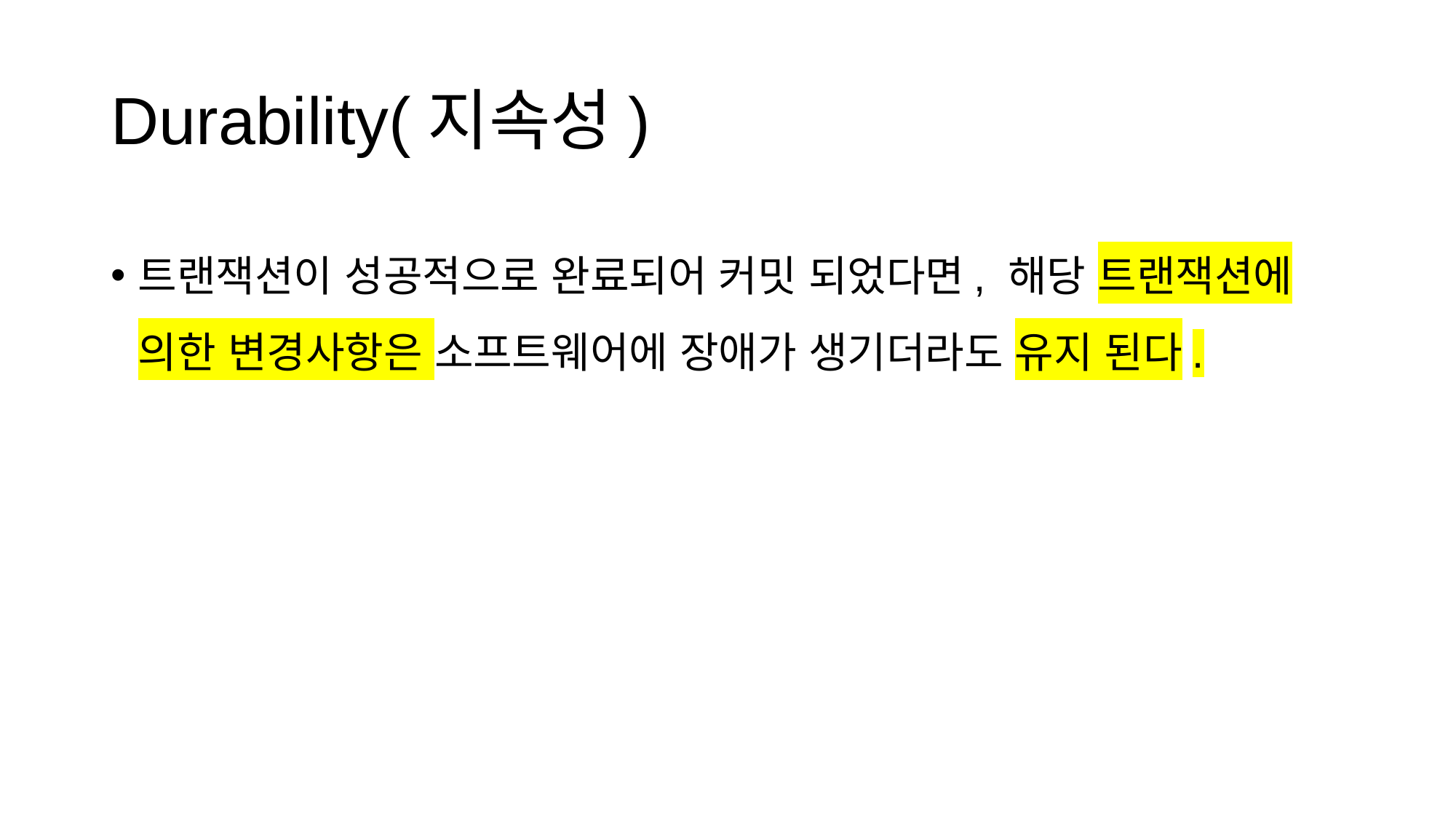

# Durability(지속성)
트랜잭션이 성공적으로 완료되어 커밋 되었다면, 해당 트랜잭션에 의한 변경사항은 소프트웨어에 장애가 생기더라도 유지 된다.